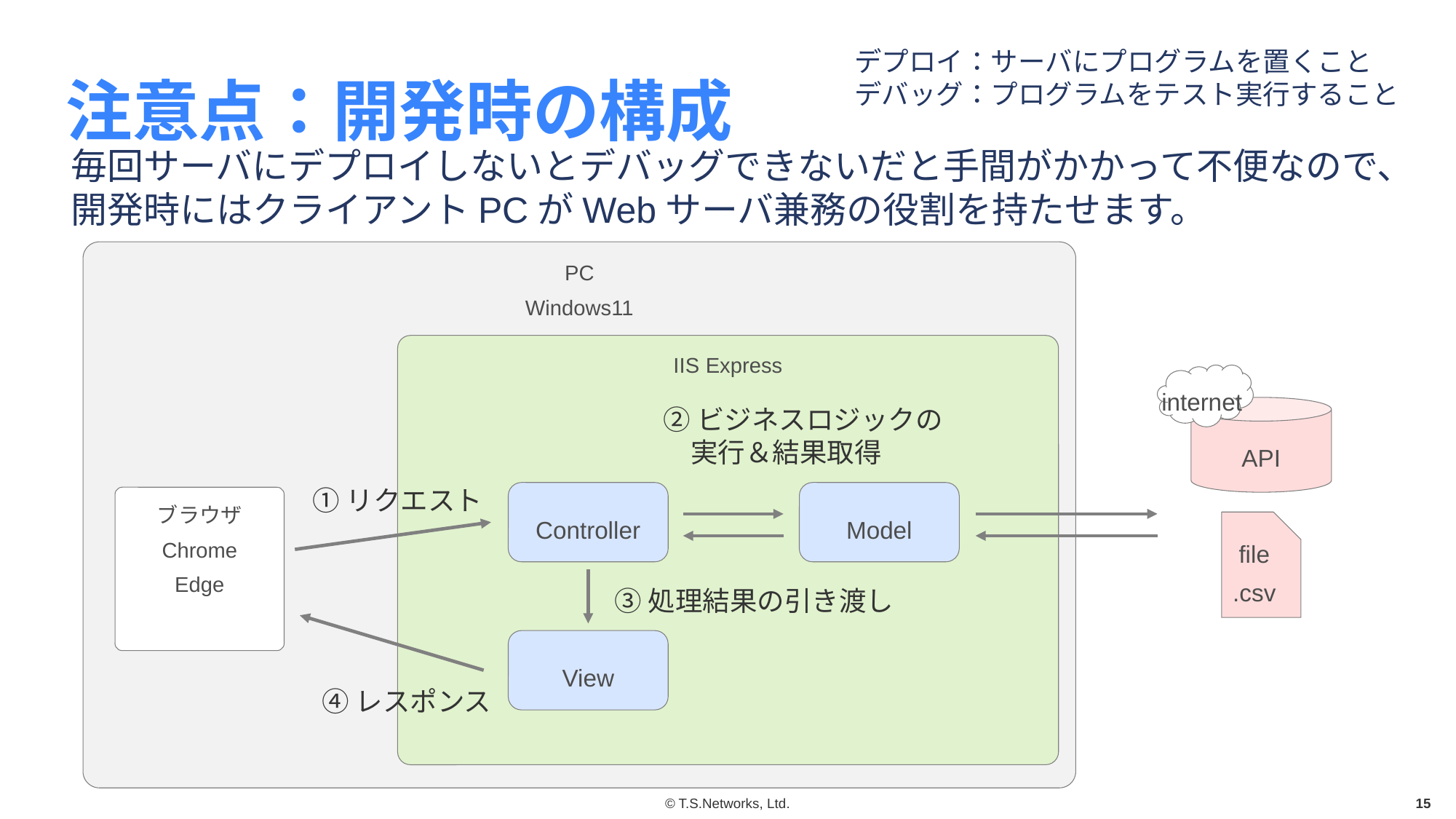

デプロイ：サーバにプログラムを置くこと
デバッグ：プログラムをテスト実行すること
# 注意点：開発時の構成
毎回サーバにデプロイしないとデバッグできないだと手間がかかって不便なので、開発時にはクライアントPCがWebサーバ兼務の役割を持たせます。
PC
Windows11

IIS Express

internet
②ビジネスロジックの
　実行＆結果取得
①リクエスト
Controller
Model
③処理結果の引き渡し
View
④レスポンス
API
ブラウザ
Chrome
Edge
file
.csv
© T.S.Networks, Ltd.
15